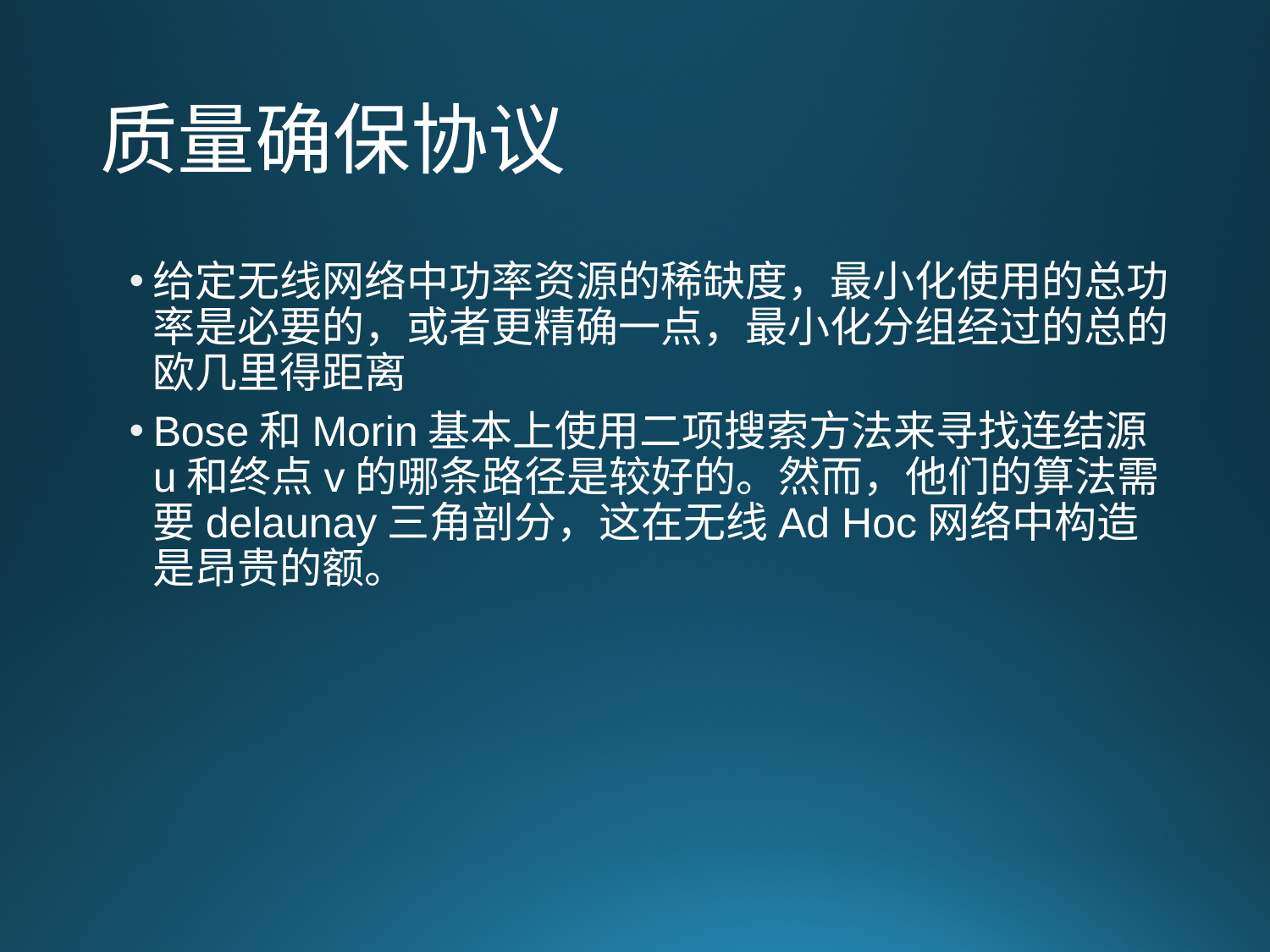

# 质量确保协议
给定无线网络中功率资源的稀缺度，最小化使用的总功率是必要的，或者更精确一点，最小化分组经过的总的欧几里得距离
Bose和Morin基本上使用二项搜索方法来寻找连结源u和终点v的哪条路径是较好的。然而，他们的算法需要delaunay三角剖分，这在无线Ad Hoc网络中构造是昂贵的额。